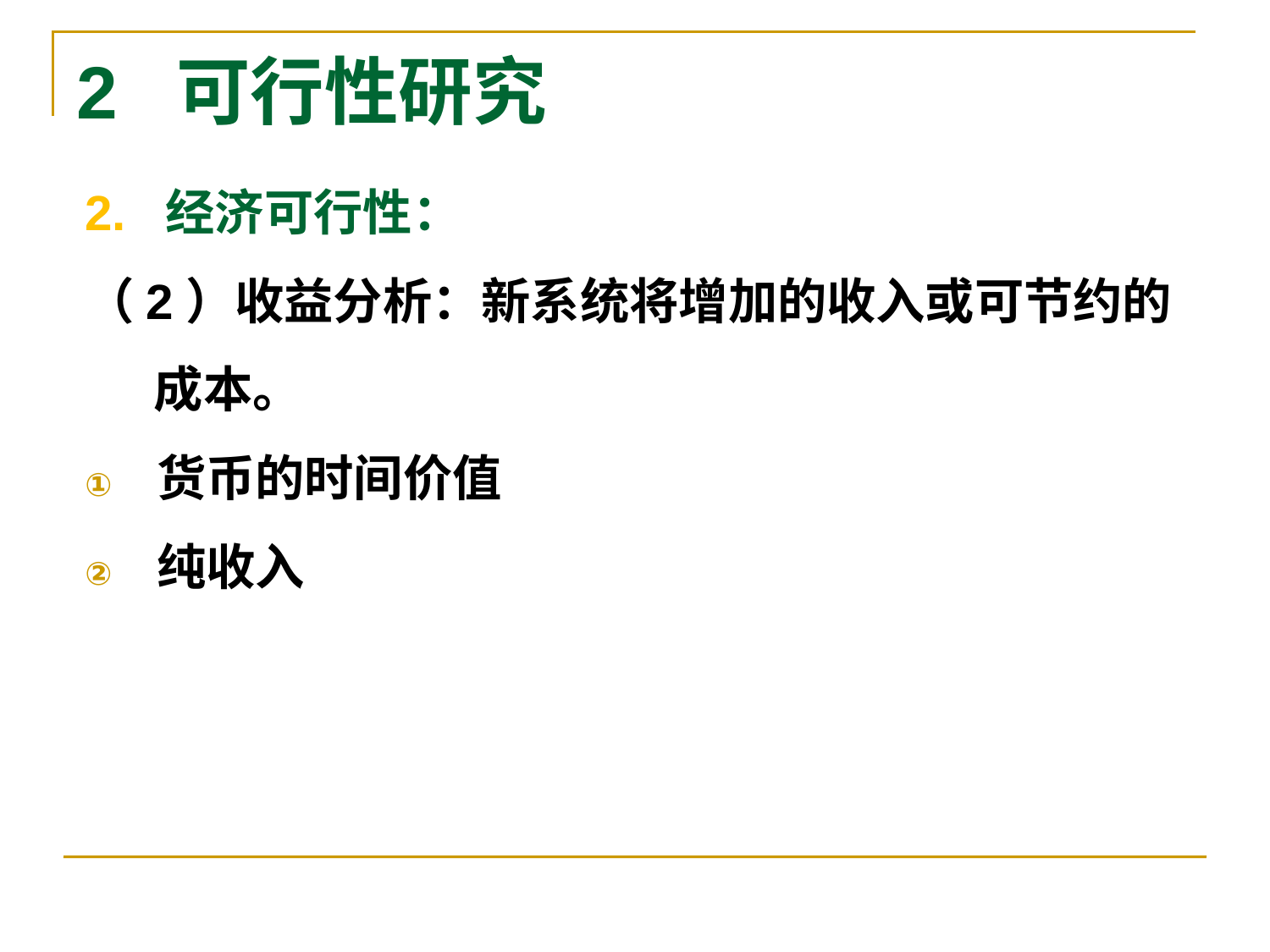

# 2  可行性研究
2.  经济可行性：
（2）收益分析：新系统将增加的收入或可节约的成本。
货币的时间价值
纯收入